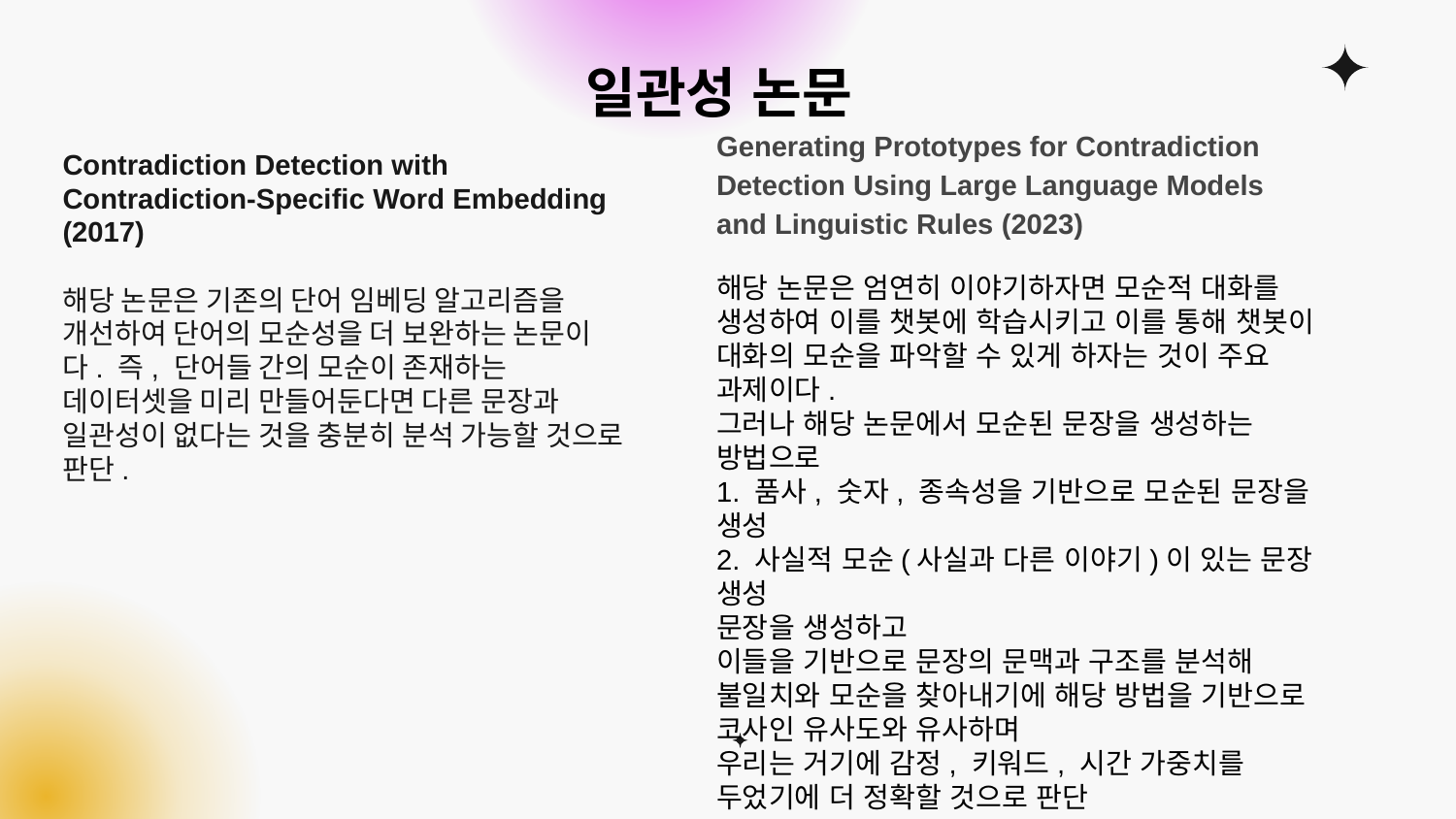

# 일관성 논문
Generating Prototypes for Contradiction Detection Using Large Language Models and Linguistic Rules (2023)
해당 논문은 엄연히 이야기하자면 모순적 대화를 생성하여 이를 챗봇에 학습시키고 이를 통해 챗봇이 대화의 모순을 파악할 수 있게 하자는 것이 주요 과제이다.
그러나 해당 논문에서 모순된 문장을 생성하는 방법으로
1. 품사, 숫자, 종속성을 기반으로 모순된 문장을 생성
2. 사실적 모순(사실과 다른 이야기)이 있는 문장 생성
문장을 생성하고
이들을 기반으로 문장의 문맥과 구조를 분석해 불일치와 모순을 찾아내기에 해당 방법을 기반으로 코사인 유사도와 유사하며
우리는 거기에 감정, 키워드, 시간 가중치를 두었기에 더 정확할 것으로 판단

Contradiction Detection with Contradiction-Specific Word Embedding
(2017)

해당 논문은 기존의 단어 임베딩 알고리즘을 개선하여 단어의 모순성을 더 보완하는 논문이다. 즉, 단어들 간의 모순이 존재하는 데이터셋을 미리 만들어둔다면 다른 문장과 일관성이 없다는 것을 충분히 분석 가능할 것으로 판단.